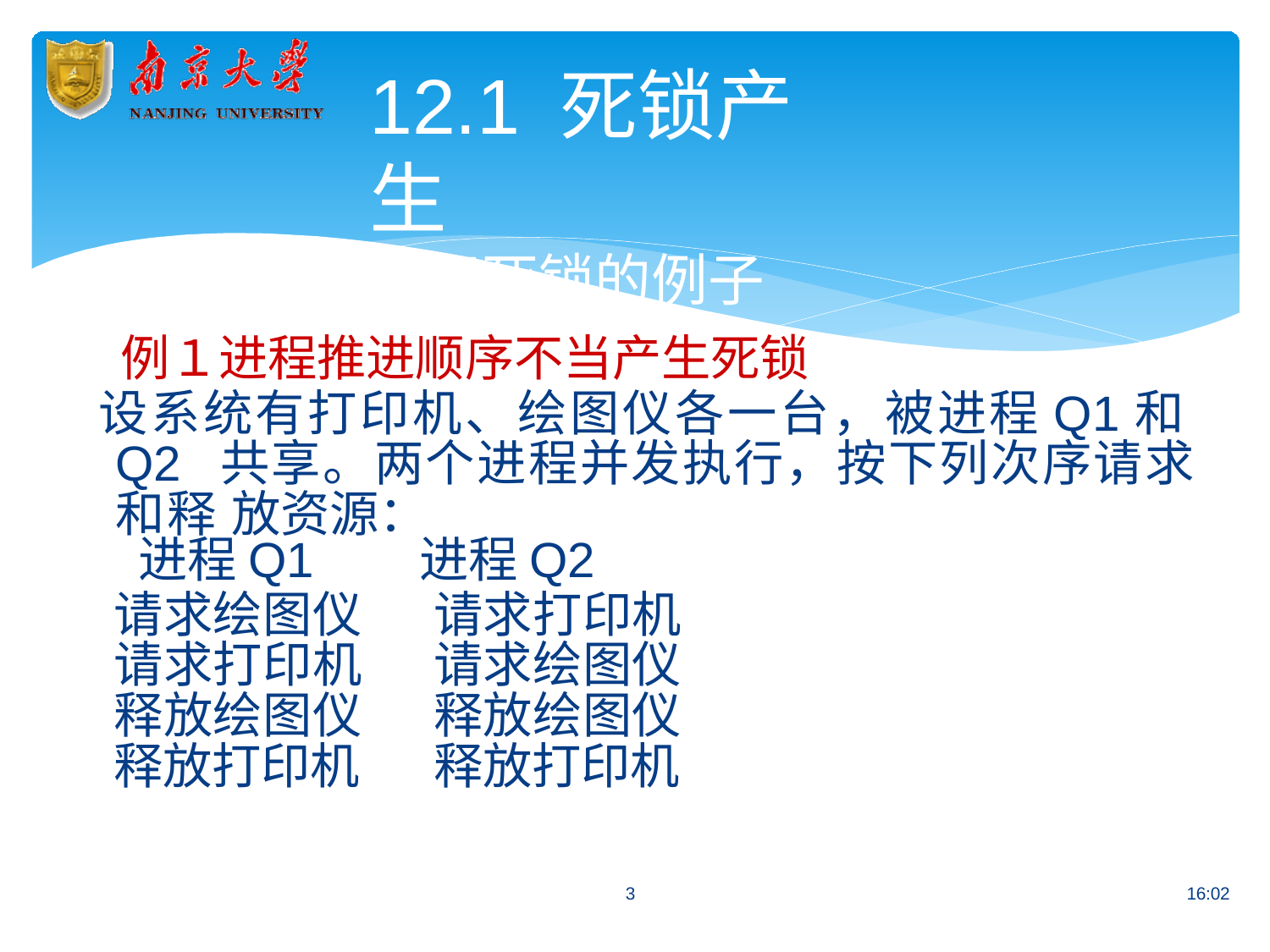

# 12.1 死锁产生
若干死锁的例子(1)
例１进程推进顺序不当产生死锁
设系统有打印机、绘图仪各一台，被进程Q1和Q2  共享。两个进程并发执行，按下列次序请求和释 放资源：
进程Q1
请求绘图仪 请求打印机 释放绘图仪 释放打印机
进程Q2
请求打印机 请求绘图仪 释放绘图仪 释放打印机
3
16:02